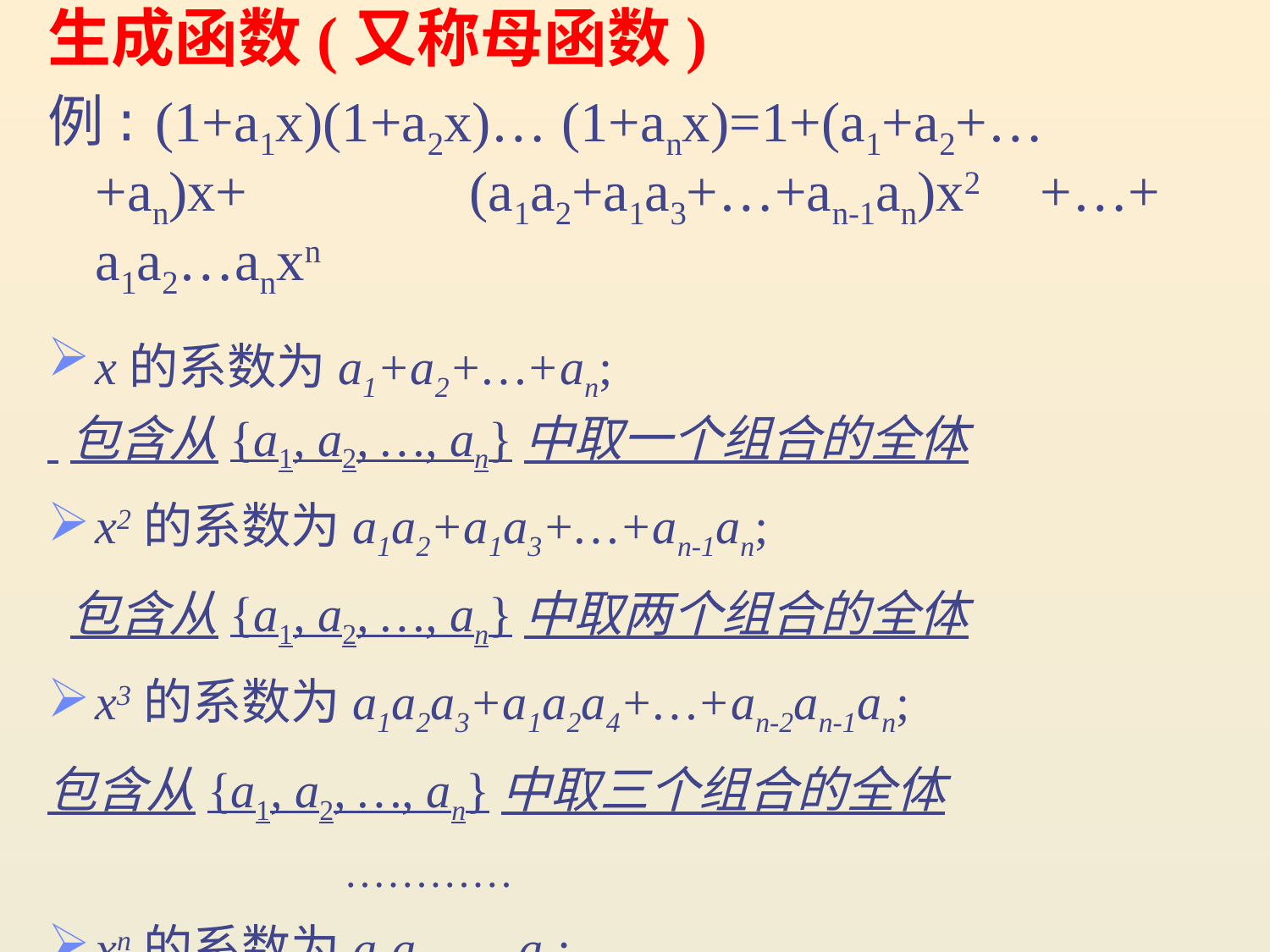

生成函数(又称母函数)
例: (1+a1x)(1+a2x)… (1+anx)=1+(a1+a2+…+an)x+　　　  (a1a2+a1a3+…+an-1an)x2　+…+ a1a2…anxn
x的系数为a1+a2+…+an;
 包含从{a1, a2, …, an}中取一个组合的全体
x2的系数为a1a2+a1a3+…+an-1an;
 包含从{a1, a2, …, an}中取两个组合的全体
x3的系数为a1a2a3+a1a2a4+…+an-2an-1an;
包含从{a1, a2, …, an}中取三个组合的全体
                            …………
xn的系数为a1a2……an;
包含从{a1, a2, …, an}中取n个组合的全体